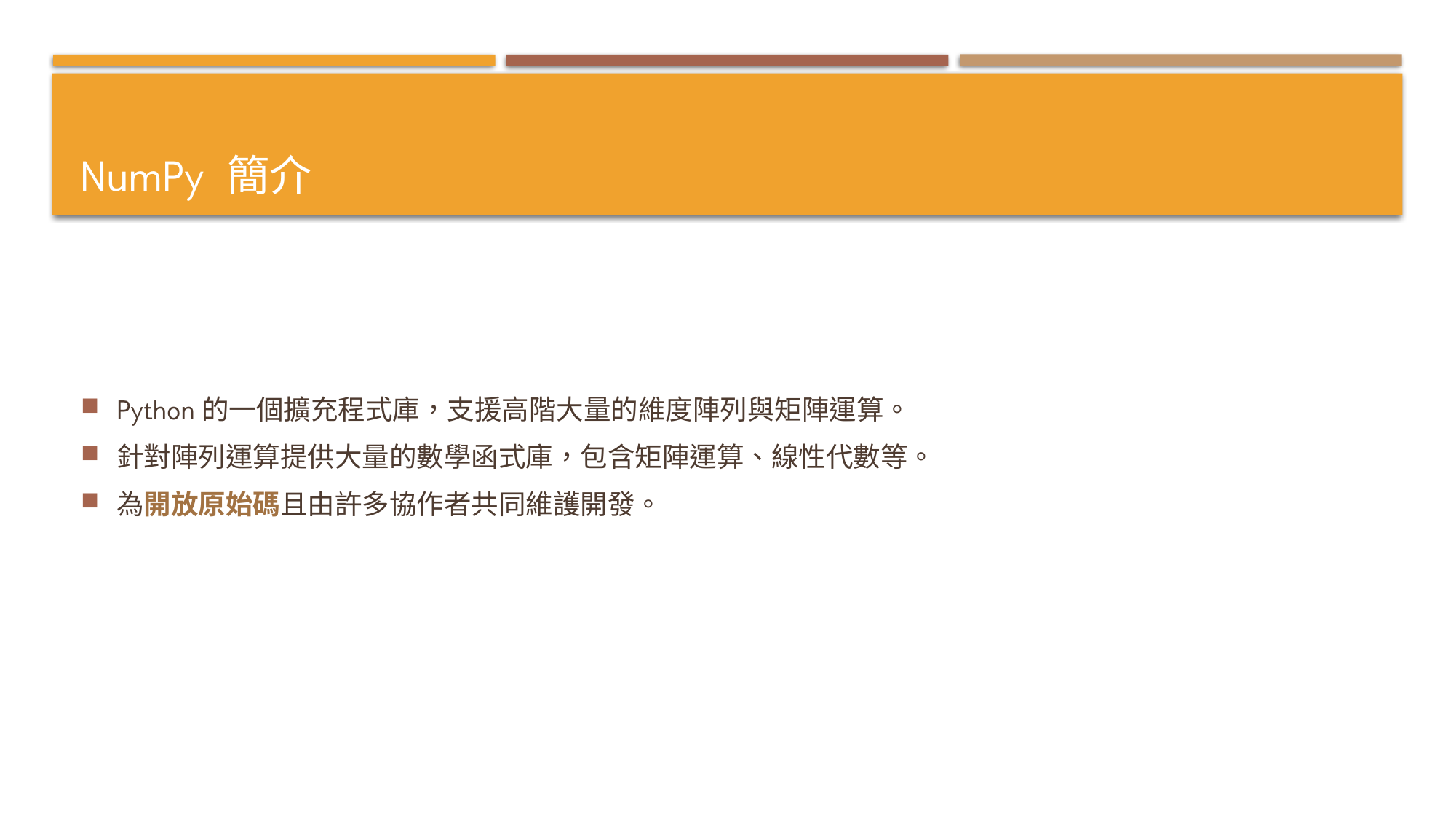

# Numpy 簡介
Python的一個擴充程式庫，支援高階大量的維度陣列與矩陣運算。
針對陣列運算提供大量的數學函式庫，包含矩陣運算、線性代數等。
為開放原始碼且由許多協作者共同維護開發。